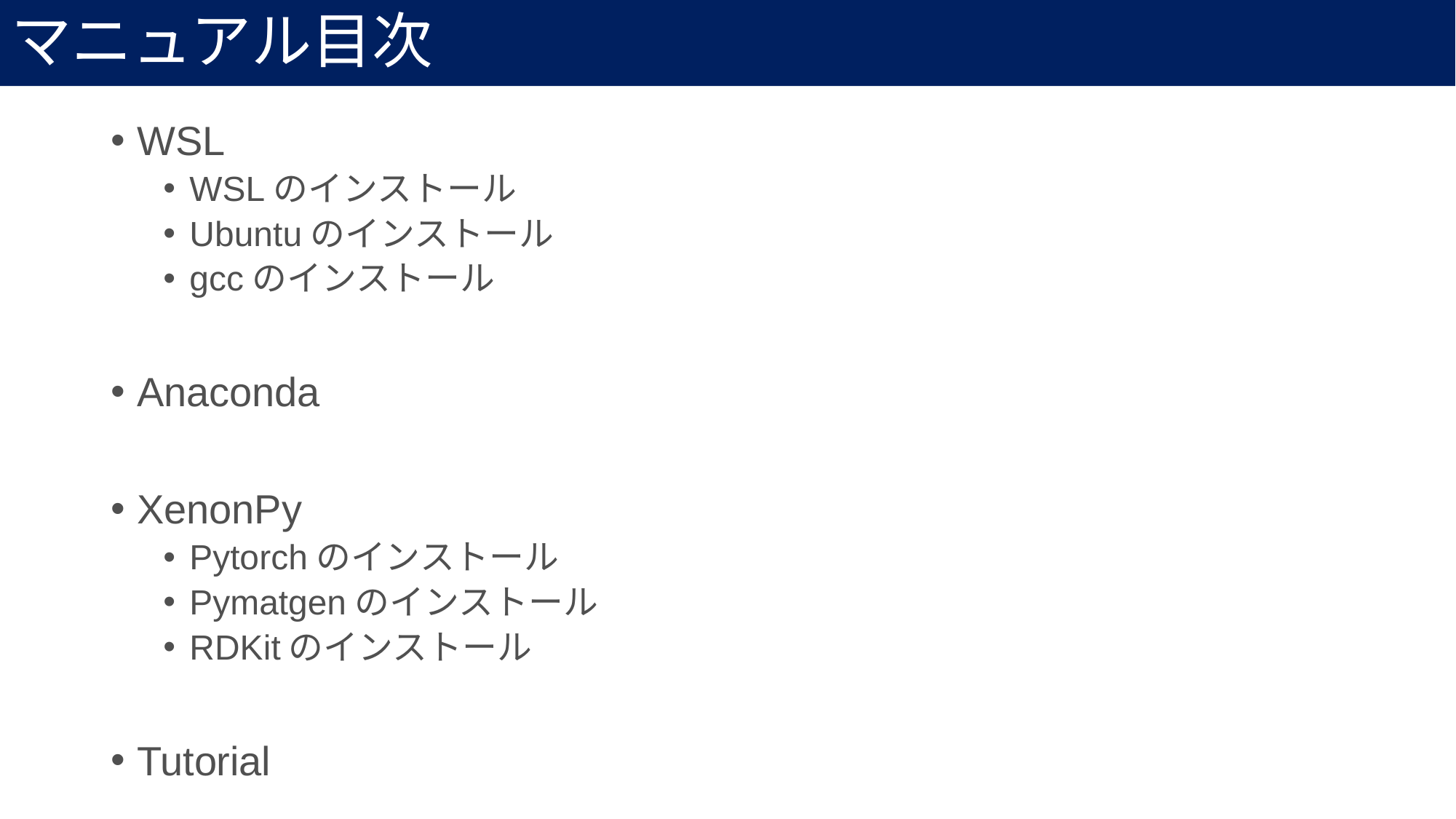

# マニュアル目次
WSL
WSLのインストール
Ubuntuのインストール
gccのインストール

Anaconda

XenonPy
Pytorchのインストール
Pymatgenのインストール
RDKitのインストール

Tutorial